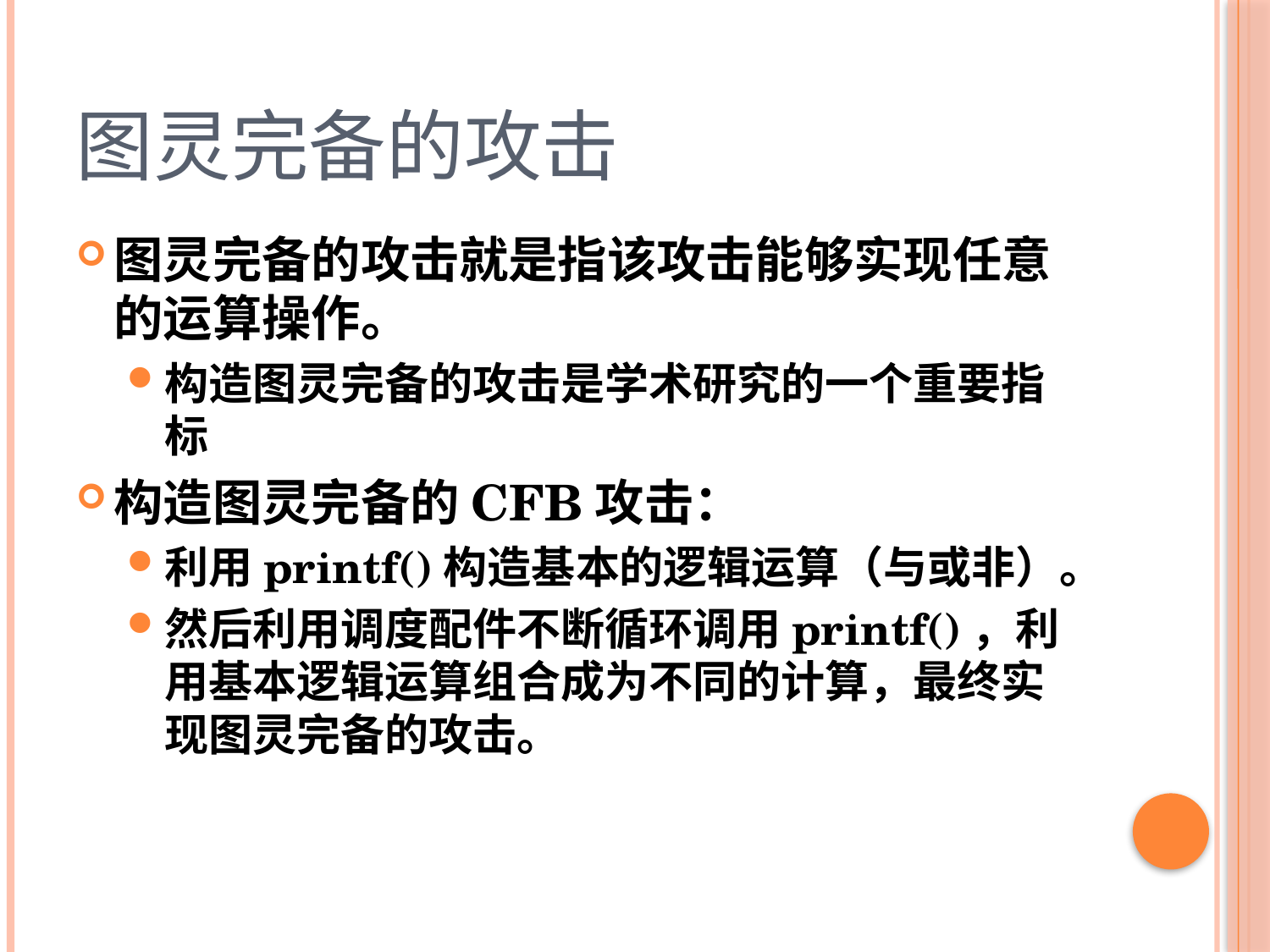

# 图灵完备的攻击
图灵完备的攻击就是指该攻击能够实现任意的运算操作。
构造图灵完备的攻击是学术研究的一个重要指标
构造图灵完备的CFB攻击：
利用printf()构造基本的逻辑运算（与或非）。
然后利用调度配件不断循环调用printf()，利用基本逻辑运算组合成为不同的计算，最终实现图灵完备的攻击。